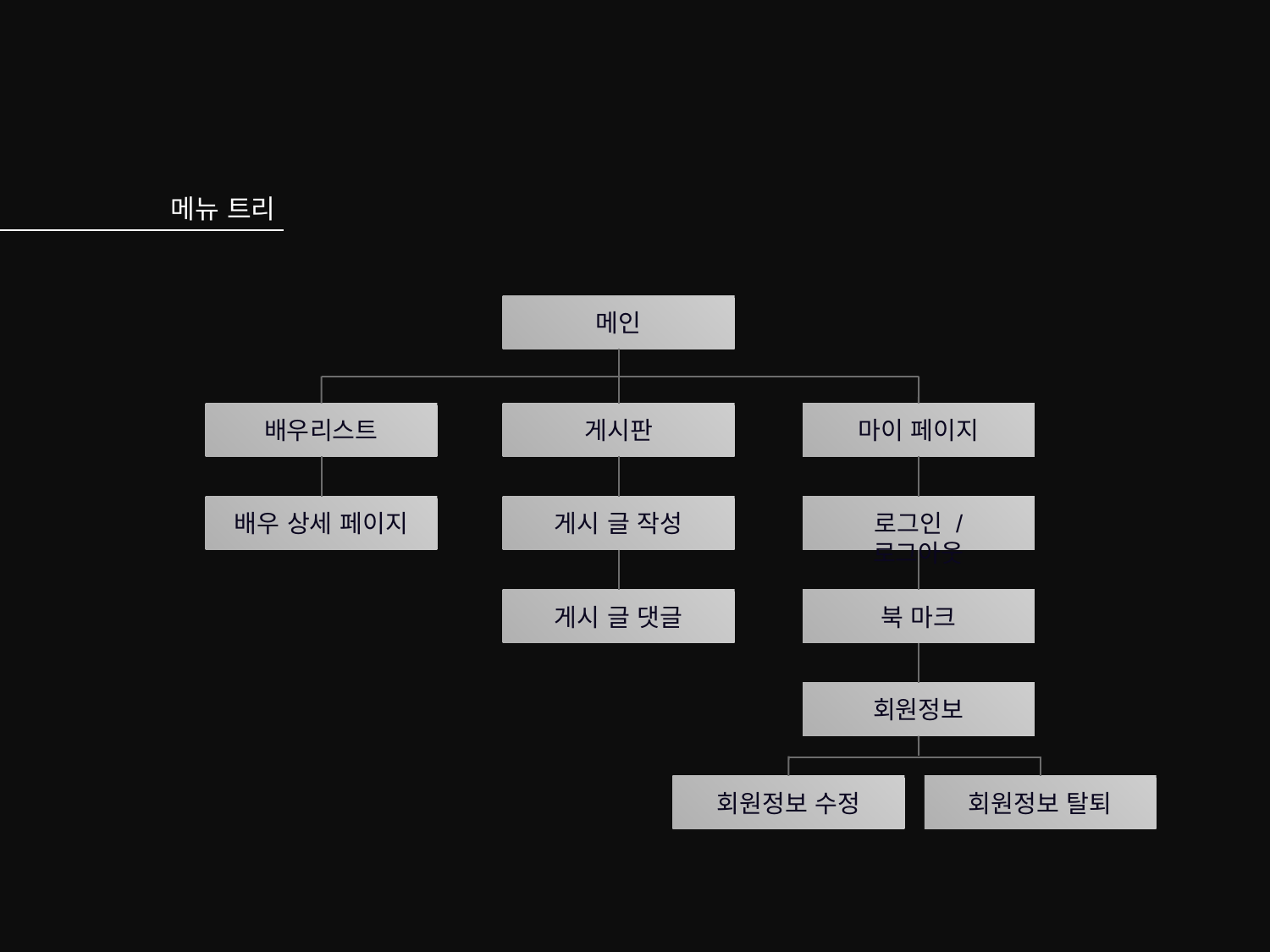

메뉴 트리

메인

게시판

배우리스트
마이 페이지

게시 글 작성

배우 상세 페이지
로그인 / 로그아웃

게시 글 댓글

북 마크

회원정보

회원정보 수정

회원정보 탈퇴